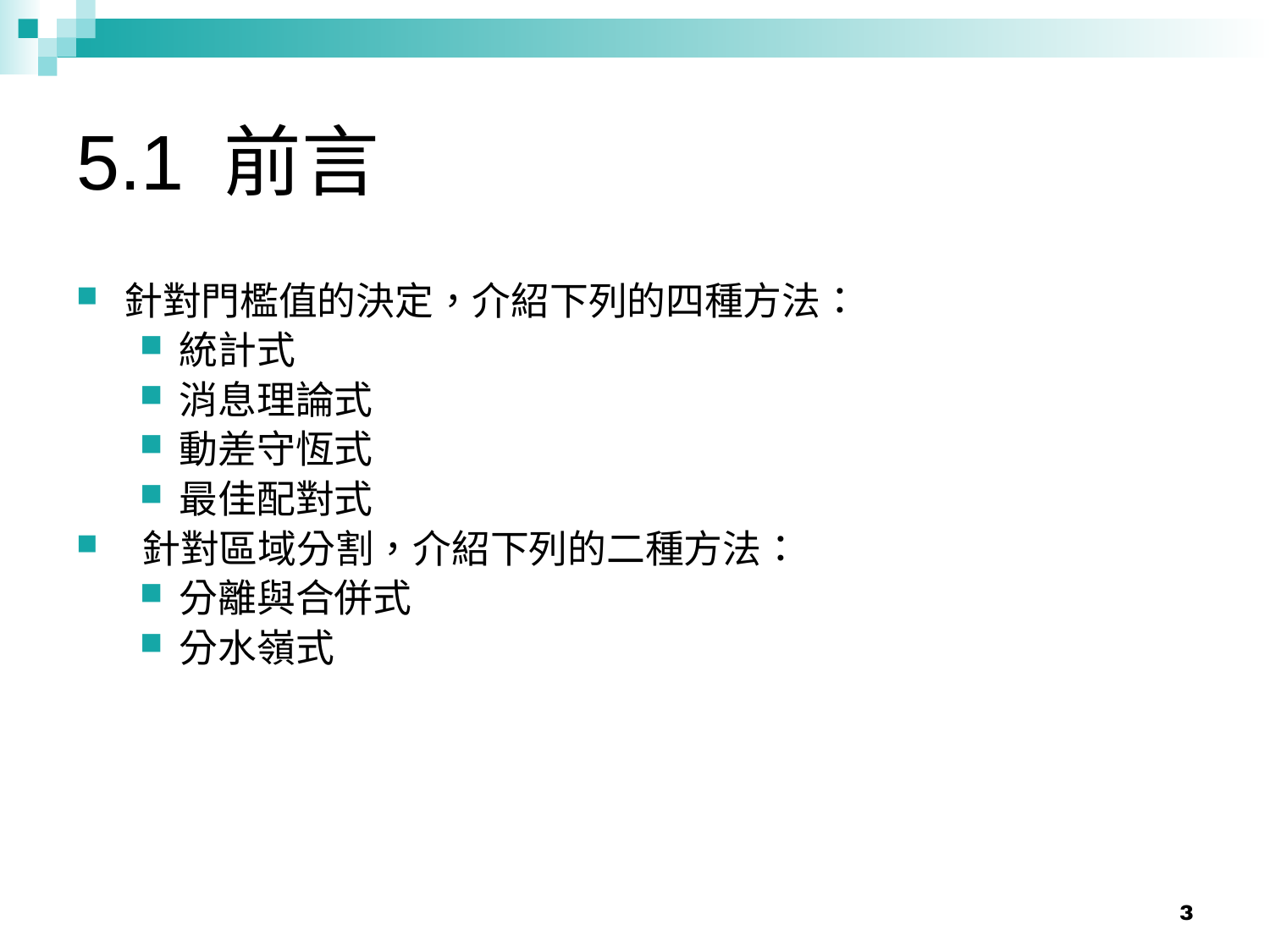

# 5.1 前言
針對門檻值的決定，介紹下列的四種方法：
統計式
消息理論式
動差守恆式
最佳配對式
 針對區域分割，介紹下列的二種方法：
分離與合併式
分水嶺式
3